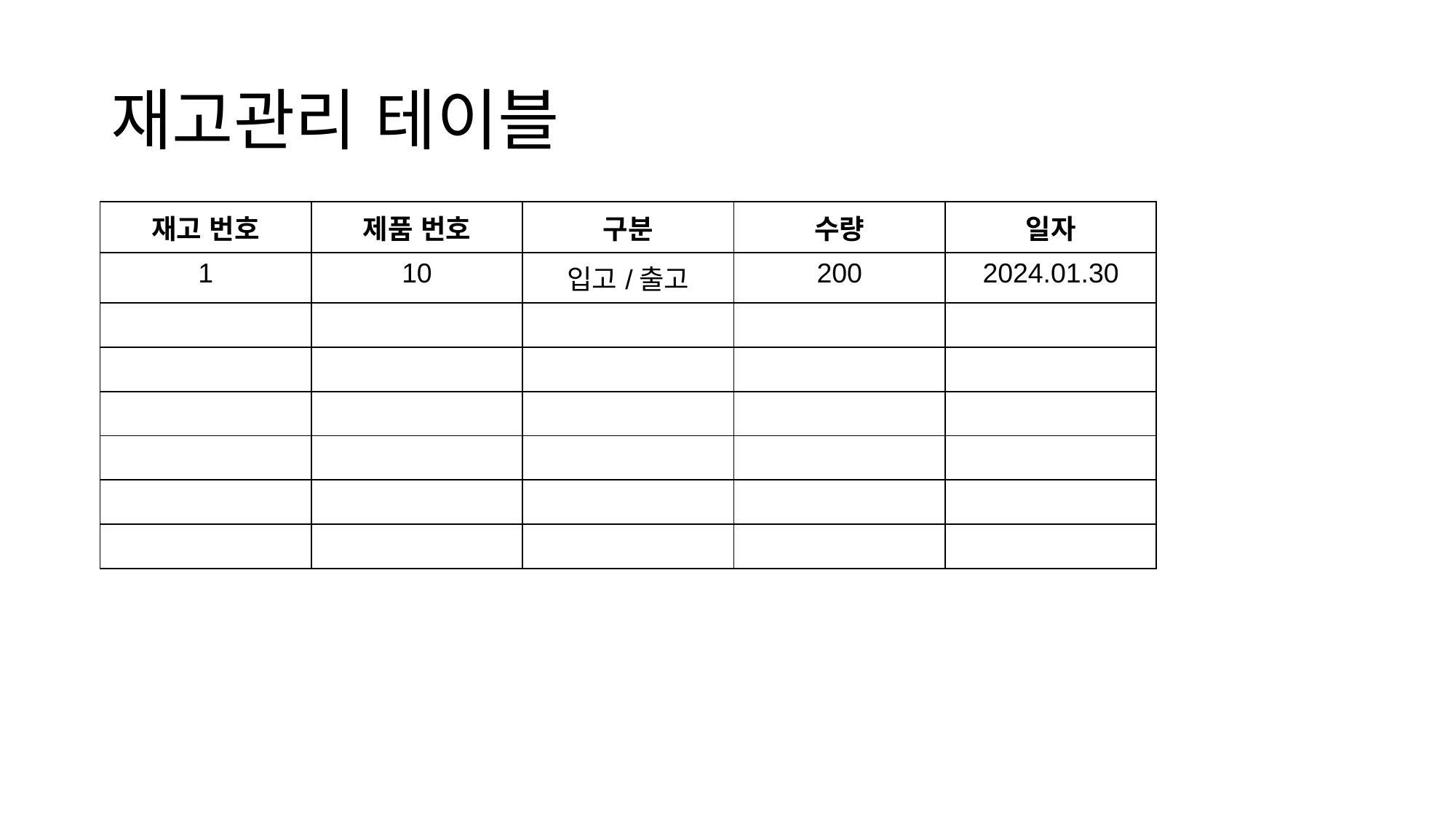

# 재고관리 테이블
| 재고 번호 | 제품 번호 | 구분 | 수량 | 일자 |
| --- | --- | --- | --- | --- |
| 1 | 10 | 입고/출고 | 200 | 2024.01.30 |
|  |  |  |  |  |
|  |  |  |  |  |
|  |  |  |  |  |
|  |  |  |  |  |
|  |  |  |  |  |
|  |  |  |  |  |